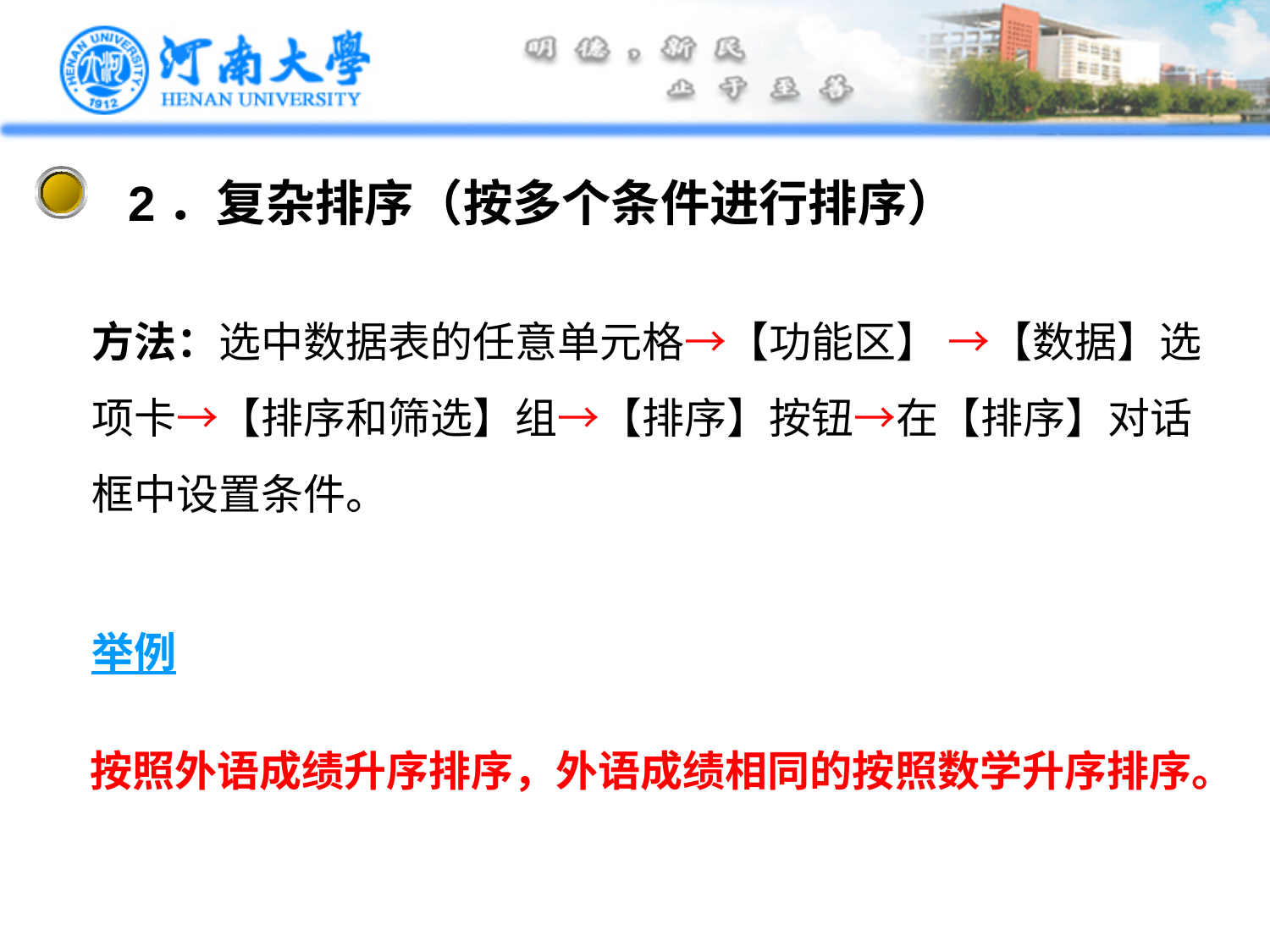

2．复杂排序（按多个条件进行排序）

方法：选中数据表的任意单元格→【功能区】 →【数据】选项卡→【排序和筛选】组→【排序】按钮→在【排序】对话框中设置条件。

举例

按照外语成绩升序排序，外语成绩相同的按照数学升序排序。